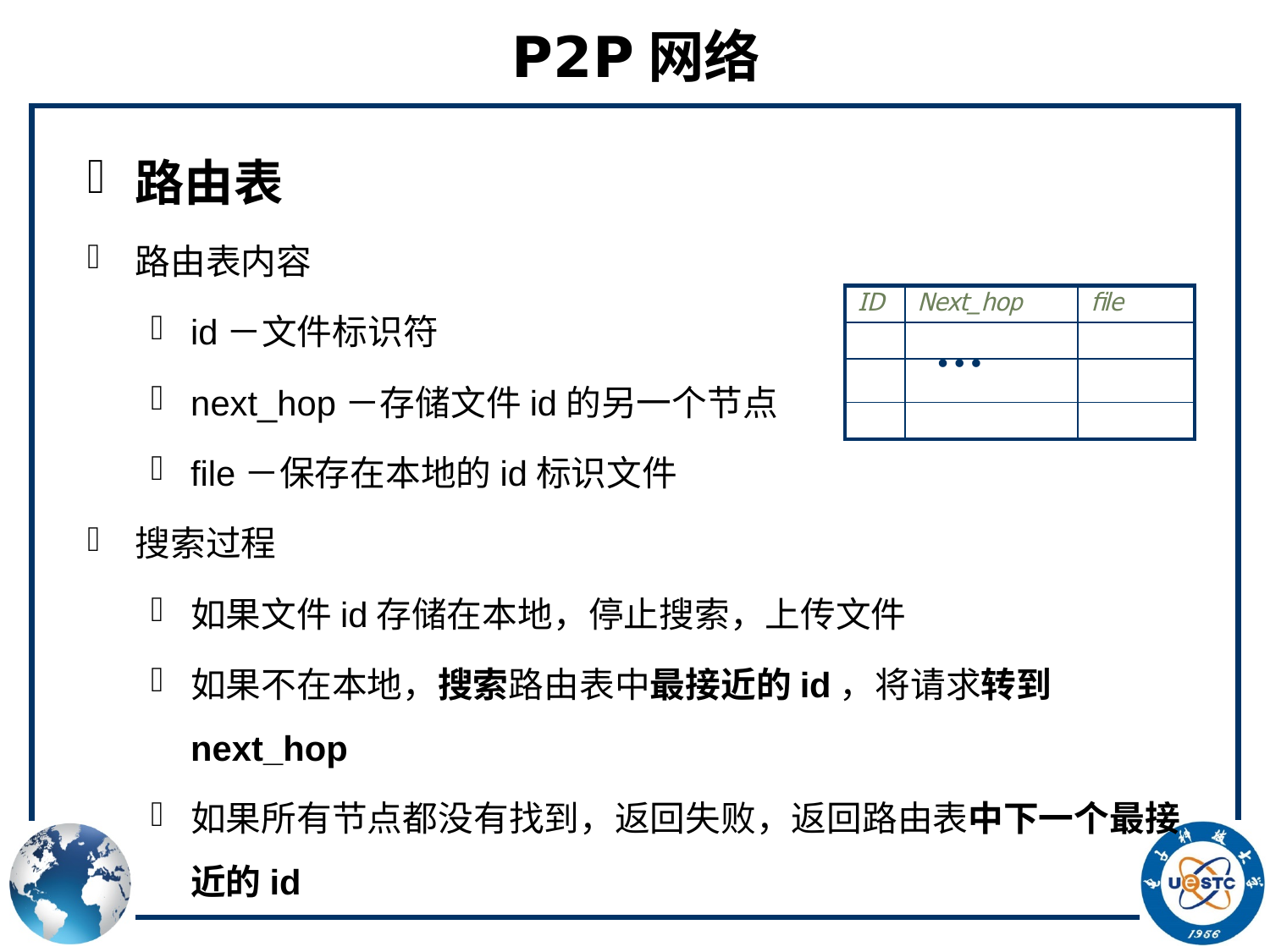

# P2P网络
路由表
路由表内容
id－文件标识符
next_hop－存储文件id的另一个节点
file－保存在本地的id标识文件
搜索过程
如果文件id存储在本地，停止搜索，上传文件
如果不在本地，搜索路由表中最接近的id，将请求转到next_hop
如果所有节点都没有找到，返回失败，返回路由表中下一个最接近的id

| ID | Next\_hop | file |
| --- | --- | --- |
|  |  |  |
|  |  |  |
|  |  |  |
…